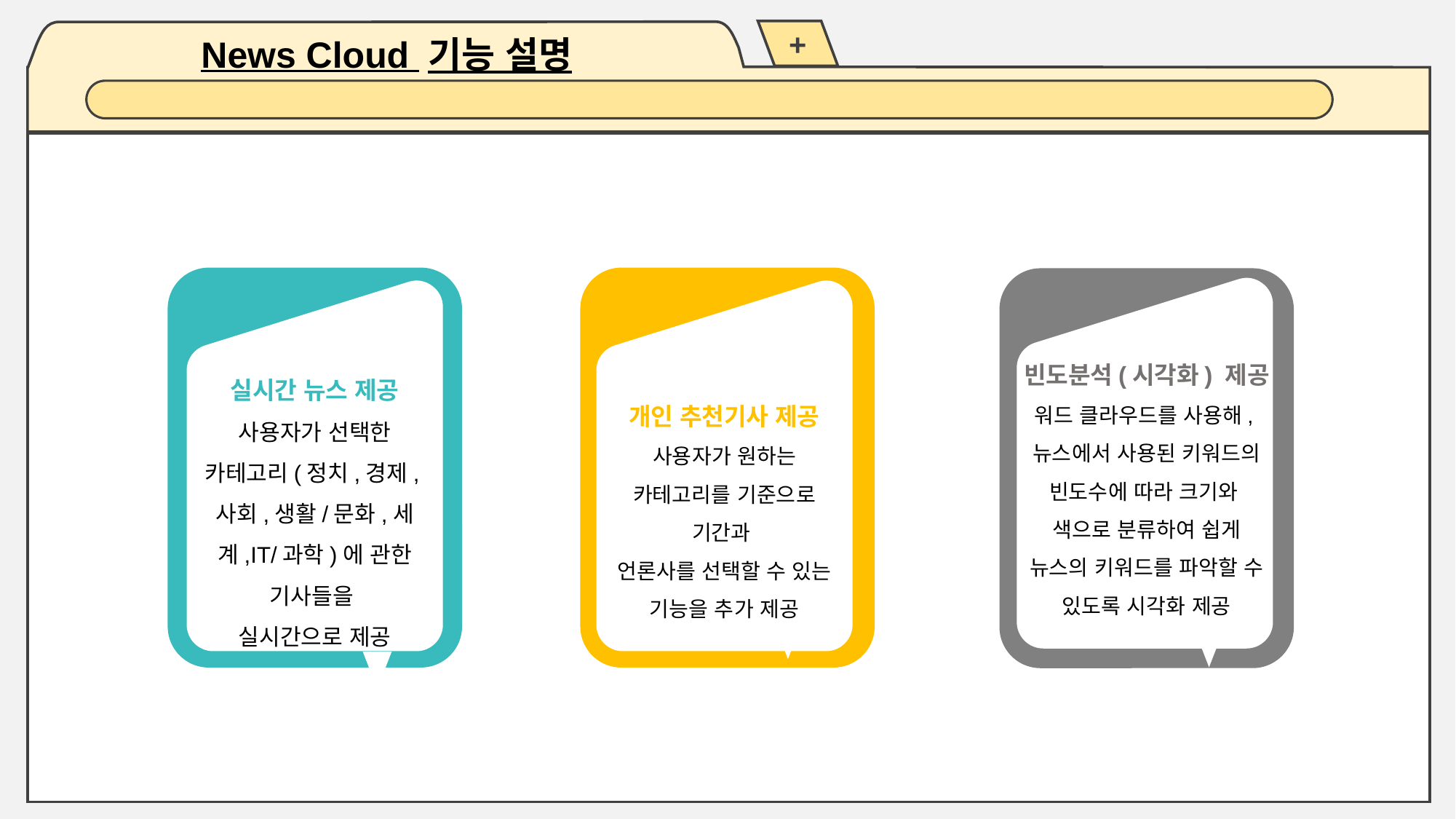

+

News Cloud 기능 설명

.

빈도분석(시각화) 제공
워드 클라우드를 사용해,
뉴스에서 사용된 키워드의 빈도수에 따라 크기와
색으로 분류하여 쉽게 뉴스의 키워드를 파악할 수 있도록 시각화 제공
실시간 뉴스 제공
사용자가 선택한 카테고리(정치,경제,사회,생활/문화,세계,IT/과학)에 관한 기사들을
실시간으로 제공
개인 추천기사 제공
사용자가 원하는 카테고리를 기준으로 기간과
언론사를 선택할 수 있는 기능을 추가 제공